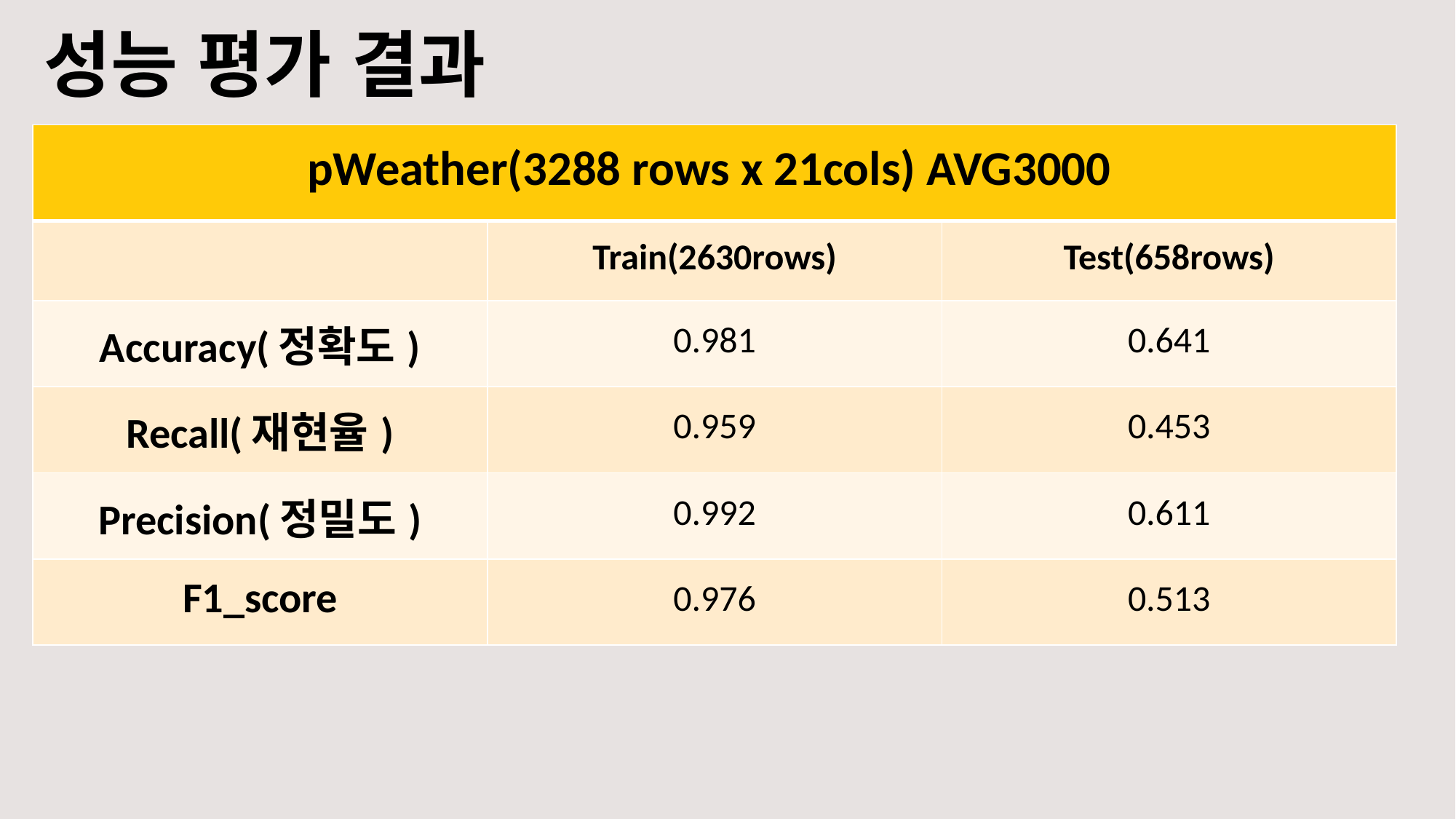

# 성능 평가 결과
| pWeather(3288 rows x 21cols) AVG3000 |  |  |
| --- | --- | --- |
|  | Train(2630rows) | Test(658rows) |
| Accuracy(정확도) | 0.981 | 0.641 |
| Recall(재현율) | 0.959 | 0.453 |
| Precision(정밀도) | 0.992 | 0.611 |
| F1\_score | 0.976 | 0.513 |